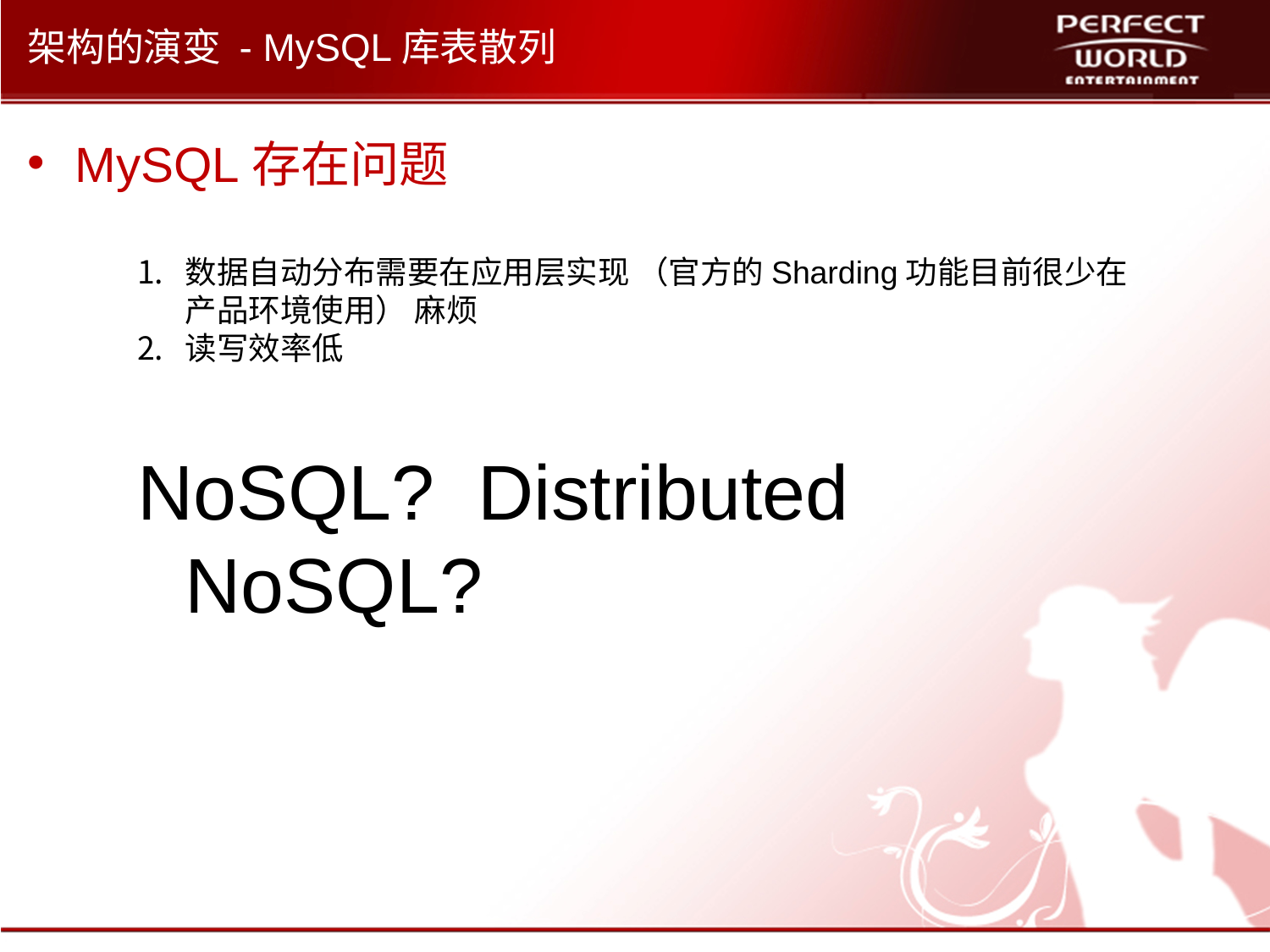

# 架构的演变 - MySQL库表散列
MySQL存在问题
数据自动分布需要在应用层实现 （官方的Sharding功能目前很少在产品环境使用） 麻烦
读写效率低

NoSQL?  Distributed NoSQL?